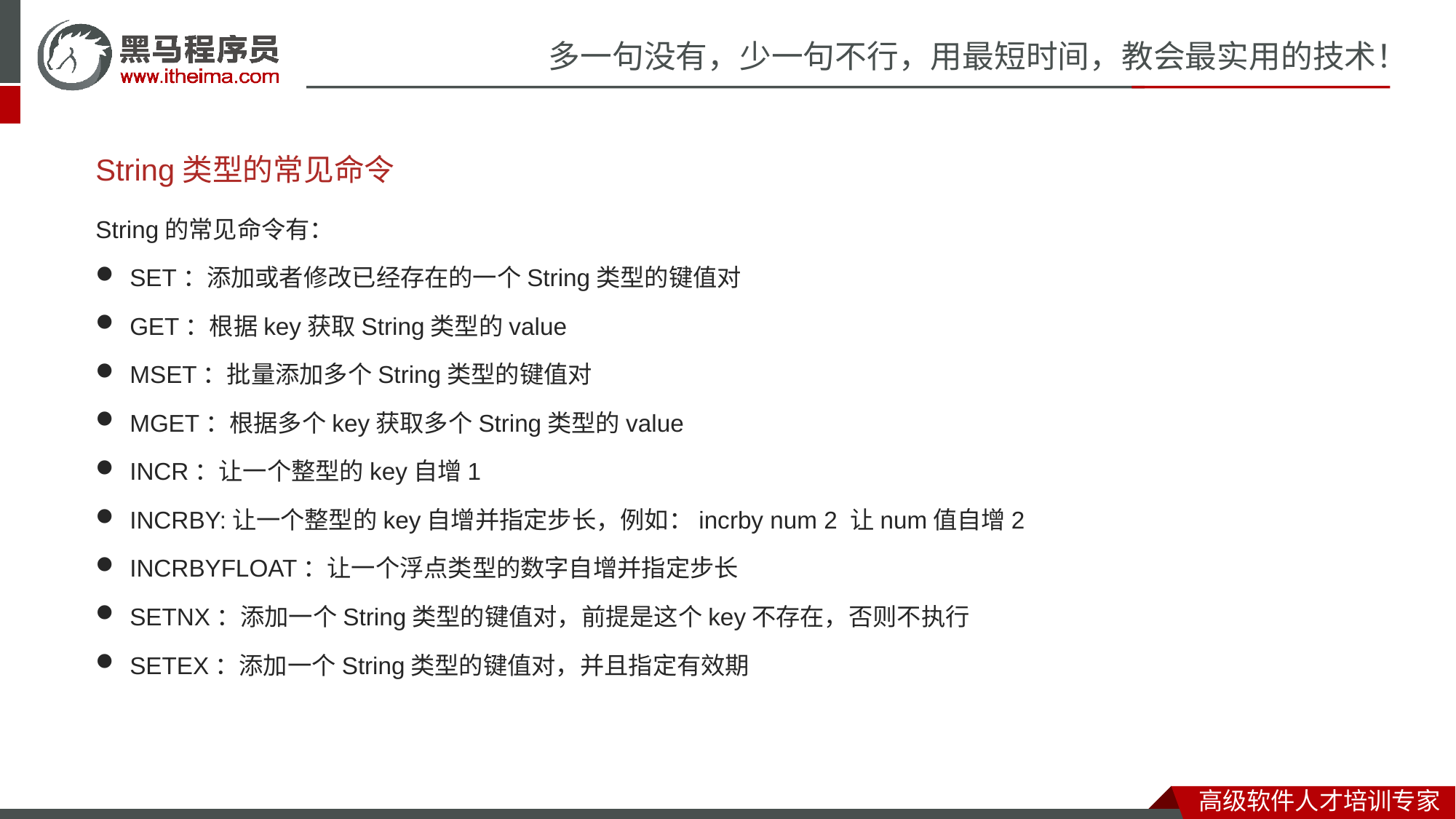

# String类型的常见命令
String的常见命令有：
SET：添加或者修改已经存在的一个String类型的键值对
GET：根据key获取String类型的value
MSET：批量添加多个String类型的键值对
MGET：根据多个key获取多个String类型的value
INCR：让一个整型的key自增1
INCRBY:让一个整型的key自增并指定步长，例如：incrby num 2 让num值自增2
INCRBYFLOAT：让一个浮点类型的数字自增并指定步长
SETNX：添加一个String类型的键值对，前提是这个key不存在，否则不执行
SETEX：添加一个String类型的键值对，并且指定有效期